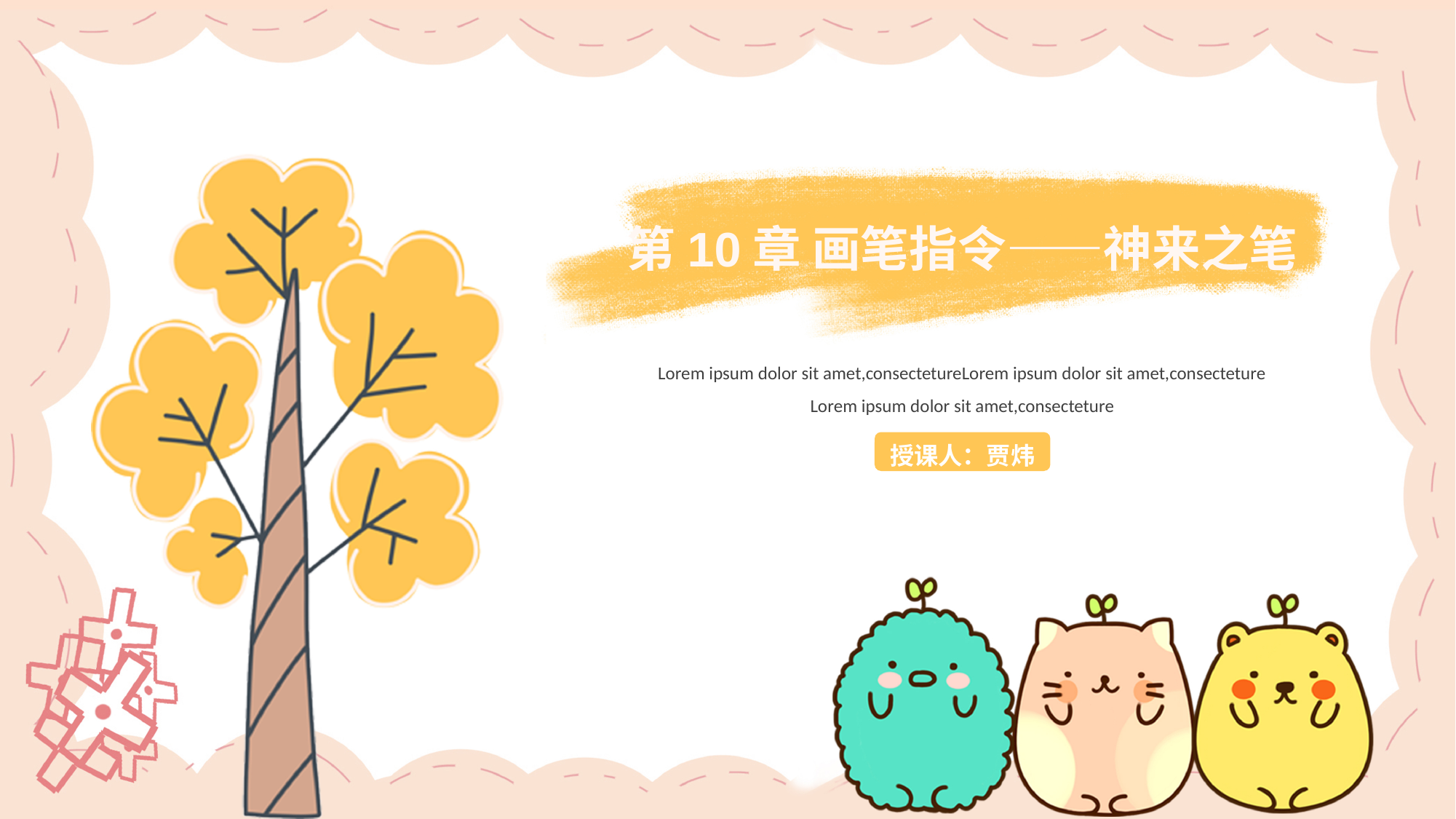

第10章 画笔指令——神来之笔
Lorem ipsum dolor sit amet,consectetureLorem ipsum dolor sit amet,consecteture Lorem ipsum dolor sit amet,consecteture

授课人：贾炜